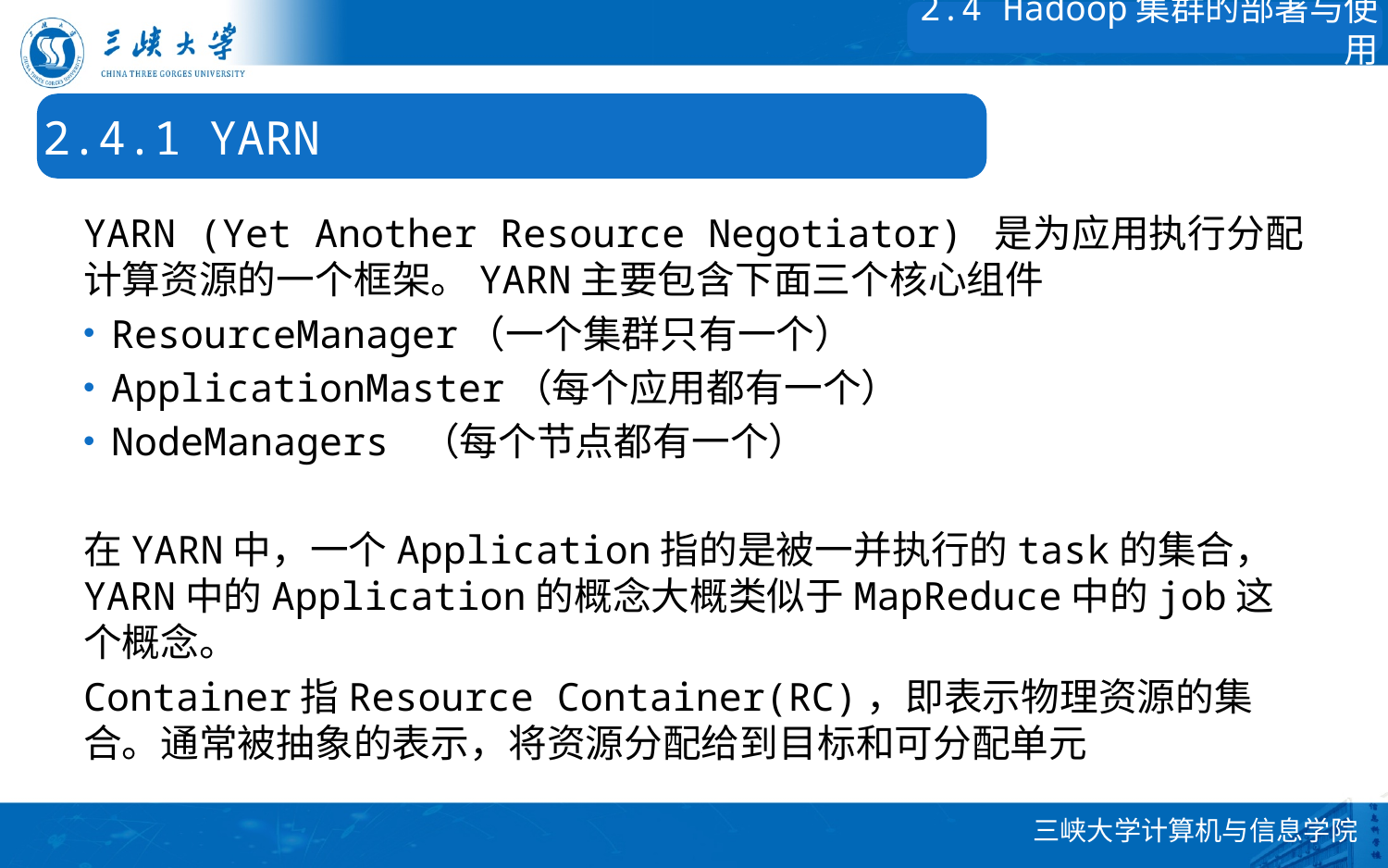

2.4 Hadoop集群的部署与使用
2.4.1 YARN
YARN (Yet Another Resource Negotiator) 是为应用执行分配计算资源的一个框架。YARN主要包含下面三个核心组件
ResourceManager（一个集群只有一个）
ApplicationMaster（每个应用都有一个）
NodeManagers （每个节点都有一个）

在YARN中，一个Application指的是被一并执行的task的集合，YARN中的Application的概念大概类似于MapReduce中的job这个概念。
Container指Resource Container(RC)，即表示物理资源的集合。通常被抽象的表示，将资源分配给到目标和可分配单元